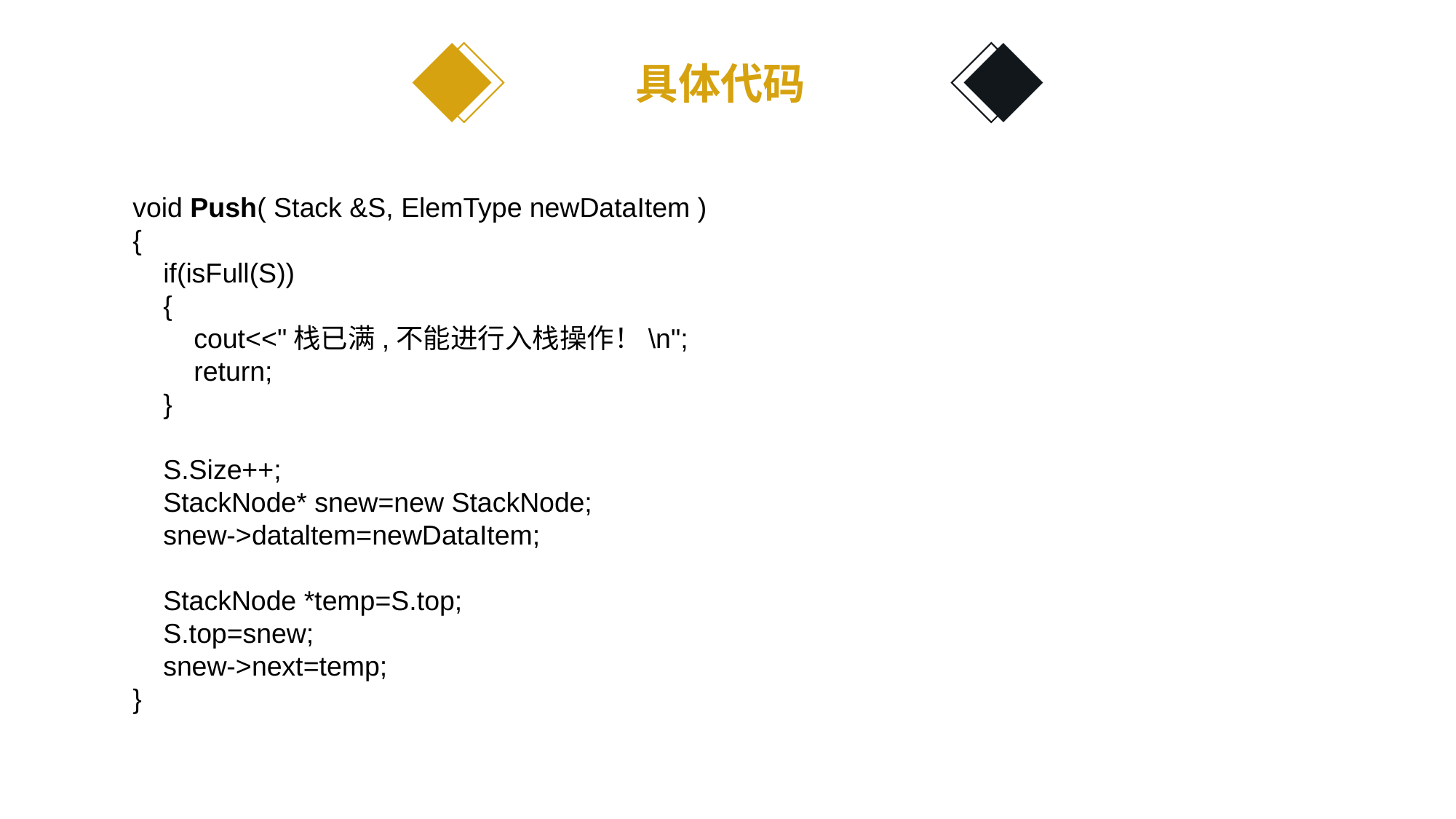

具体代码
void Push( Stack &S, ElemType newDataItem )
{
    if(isFull(S))
    {
        cout<<"栈已满,不能进行入栈操作！\n";
        return;
    }

    S.Size++;
    StackNode* snew=new StackNode;
    snew->dataltem=newDataItem;

    StackNode *temp=S.top;
    S.top=snew;
    snew->next=temp;
}